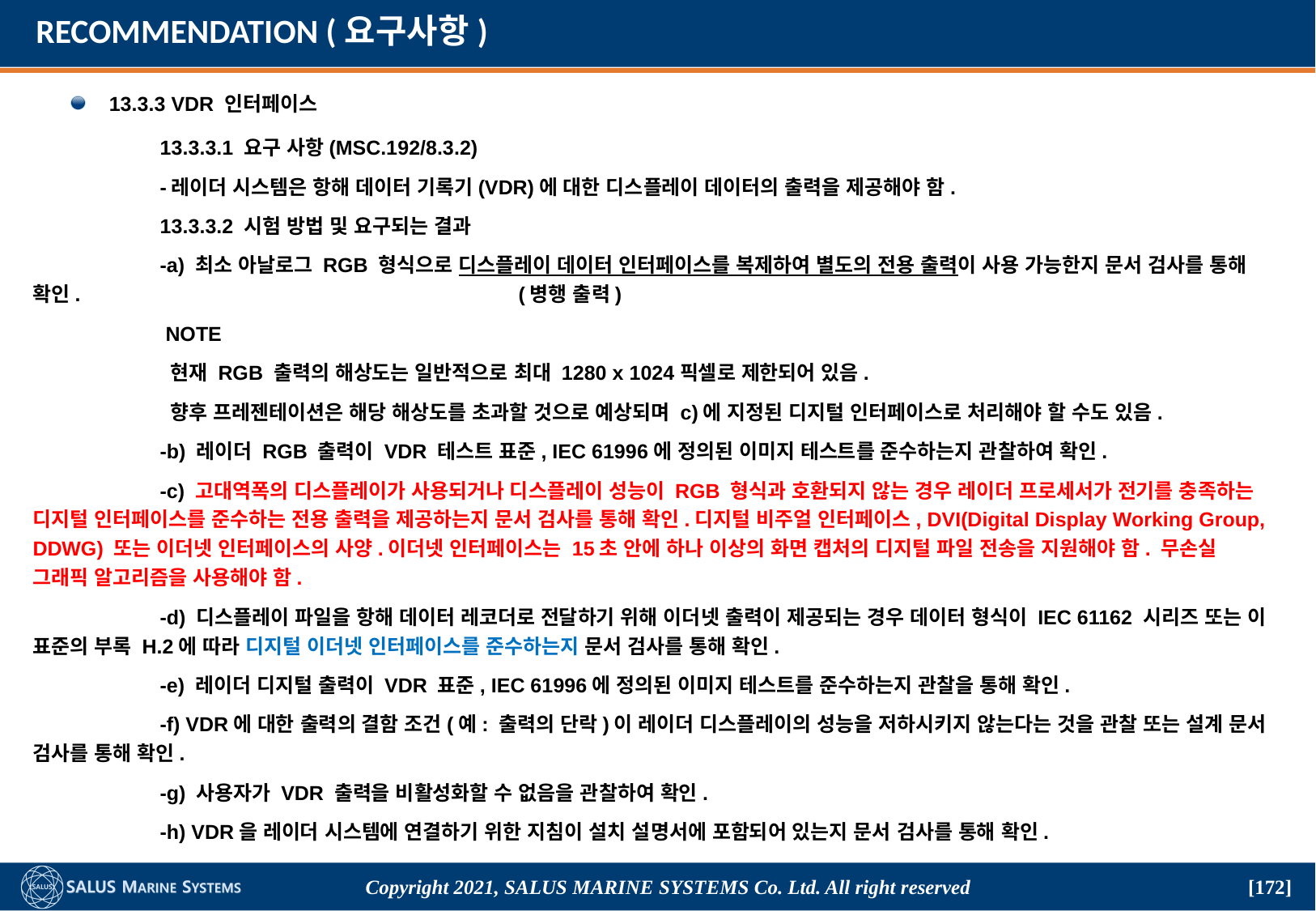

# RECOMMENDATION (요구사항)
13.3.3 VDR 인터페이스
	 13.3.3.1 요구 사항(MSC.192/8.3.2)
	 -레이더 시스템은 항해 데이터 기록기(VDR)에 대한 디스플레이 데이터의 출력을 제공해야 함.
	 13.3.3.2 시험 방법 및 요구되는 결과
	 -a) 최소 아날로그 RGB 형식으로 디스플레이 데이터 인터페이스를 복제하여 별도의 전용 출력이 사용 가능한지 문서 검사를 통해 확인.				(병행 출력)
	  NOTE
	  현재 RGB 출력의 해상도는 일반적으로 최대 1280 x 1024픽셀로 제한되어 있음.
	  향후 프레젠테이션은 해당 해상도를 초과할 것으로 예상되며 c)에 지정된 디지털 인터페이스로 처리해야 할 수도 있음.
	 -b) 레이더 RGB 출력이 VDR 테스트 표준, IEC 61996에 정의된 이미지 테스트를 준수하는지 관찰하여 확인.
	 -c) 고대역폭의 디스플레이가 사용되거나 디스플레이 성능이 RGB 형식과 호환되지 않는 경우 레이더 프로세서가 전기를 충족하는 디지털 인터페이스를 준수하는 전용 출력을 제공하는지 문서 검사를 통해 확인.디지털 비주얼 인터페이스, DVI(Digital Display Working Group, DDWG) 또는 이더넷 인터페이스의 사양.이더넷 인터페이스는 15초 안에 하나 이상의 화면 캡처의 디지털 파일 전송을 지원해야 함. 무손실 그래픽 알고리즘을 사용해야 함.
	 -d) 디스플레이 파일을 항해 데이터 레코더로 전달하기 위해 이더넷 출력이 제공되는 경우 데이터 형식이 IEC 61162 시리즈 또는 이 표준의 부록 H.2에 따라 디지털 이더넷 인터페이스를 준수하는지 문서 검사를 통해 확인.
	 -e) 레이더 디지털 출력이 VDR 표준, IEC 61996에 정의된 이미지 테스트를 준수하는지 관찰을 통해 확인.
	 -f) VDR에 대한 출력의 결함 조건(예: 출력의 단락)이 레이더 디스플레이의 성능을 저하시키지 않는다는 것을 관찰 또는 설계 문서 검사를 통해 확인.
	 -g) 사용자가 VDR 출력을 비활성화할 수 없음을 관찰하여 확인.
	 -h) VDR을 레이더 ​​시스템에 연결하기 위한 지침이 설치 설명서에 포함되어 있는지 문서 검사를 통해 확인.
Copyright 2021, SALUS Marine Systems Co. Ltd. All right reserved
[172]